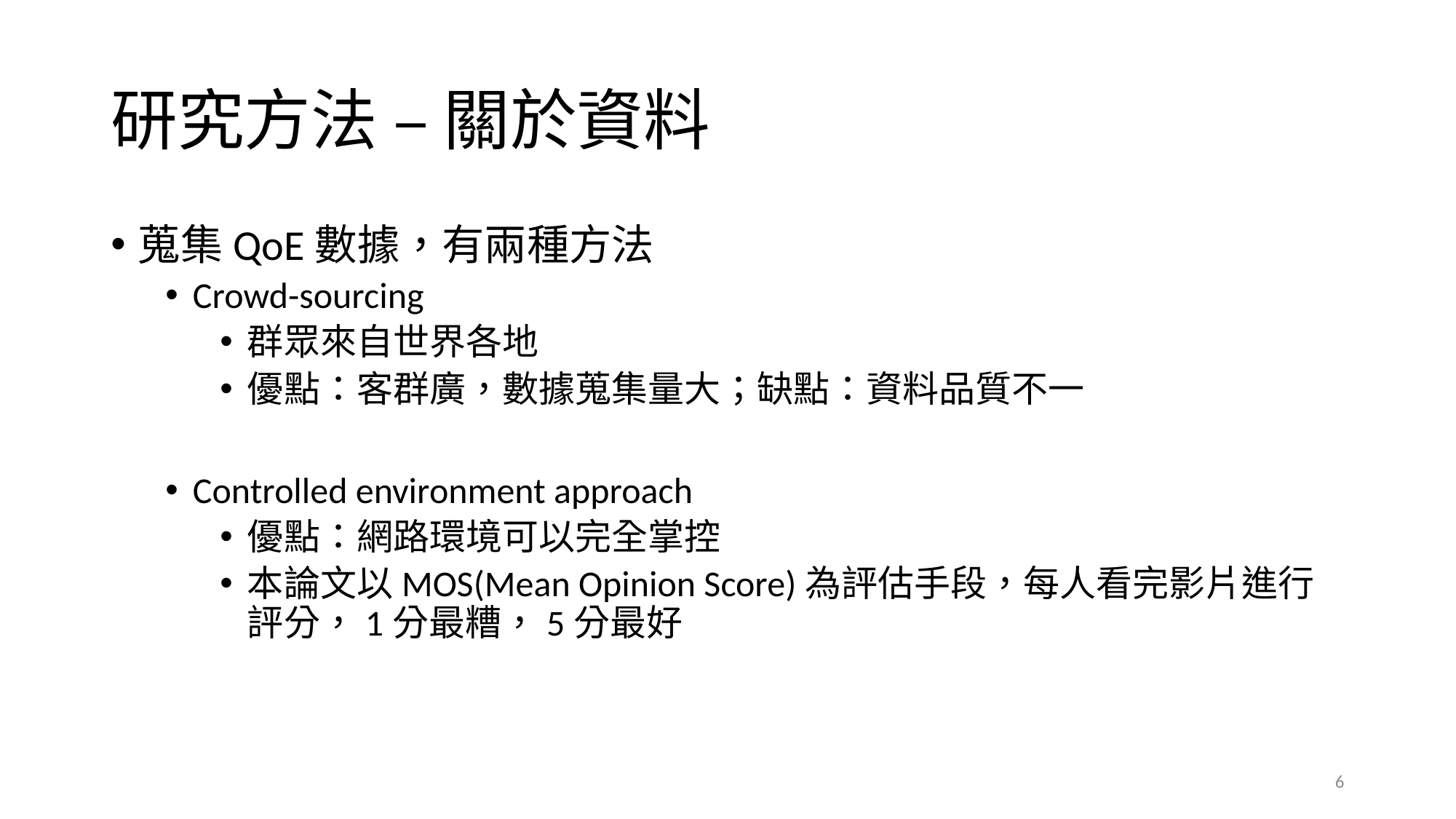

# 研究方法 – 關於資料
蒐集QoE數據，有兩種方法
Crowd-sourcing
群眾來自世界各地
優點：客群廣，數據蒐集量大；缺點：資料品質不一

Controlled environment approach
優點：網路環境可以完全掌控
本論文以MOS(Mean Opinion Score)為評估手段，每人看完影片進行評分，1分最糟，5分最好

6